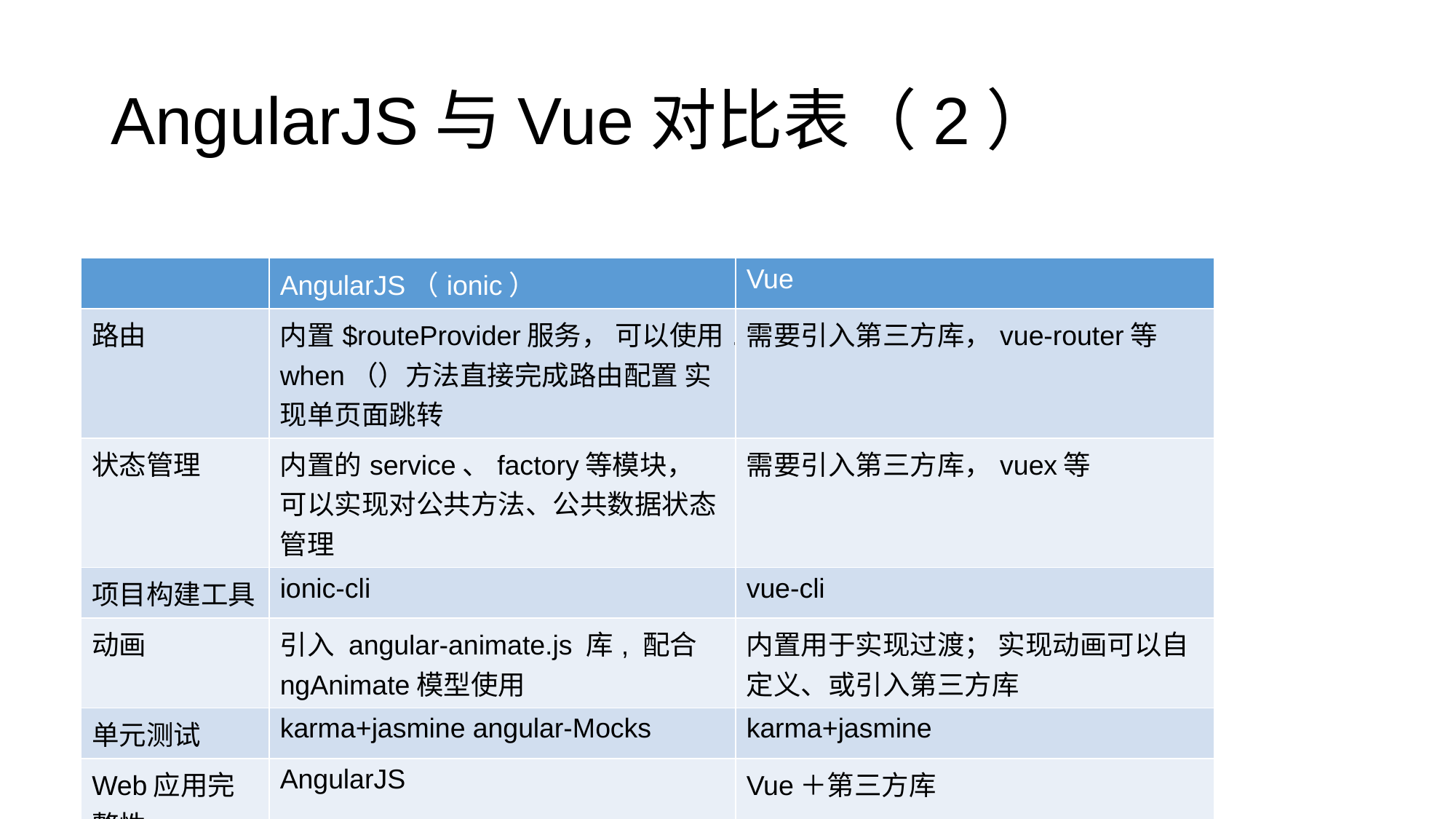

# AngularJS与Vue对比表（2）
|  | AngularJS（ionic） | Vue |
| --- | --- | --- |
| 路由 | 内置$routeProvider服务， 可以使用.when（）方法直接完成路由配置 实现单页面跳转 | 需要引入第三方库，vue-router等 |
| 状态管理 | 内置的service、factory等模块， 可以实现对公共方法、公共数据状态管理 | 需要引入第三方库，vuex等 |
| 项目构建工具 | ionic-cli | vue-cli |
| 动画 | 引入 angular-animate.js 库, 配合ngAnimate模型使用 | 内置用于实现过渡； 实现动画可以自定义、或引入第三方库 |
| 单元测试 | karma+jasmine angular-Mocks | karma+jasmine |
| Web应用完整性 | AngularJS | Vue＋第三方库 |